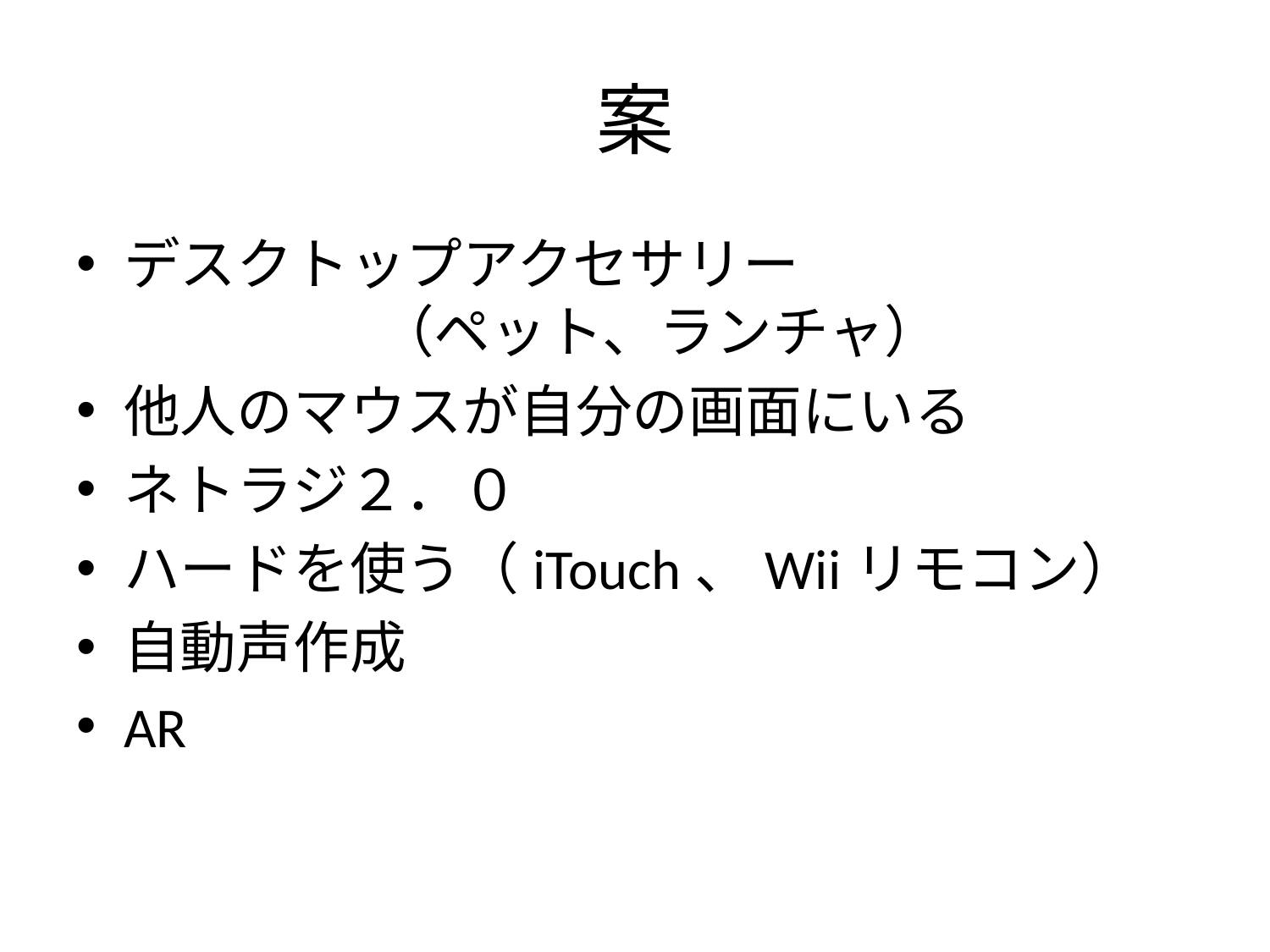

# 案
デスクトップアクセサリー					（ペット、ランチャ）
他人のマウスが自分の画面にいる
ネトラジ２．０
ハードを使う（iTouch、Wiiリモコン）
自動声作成
AR